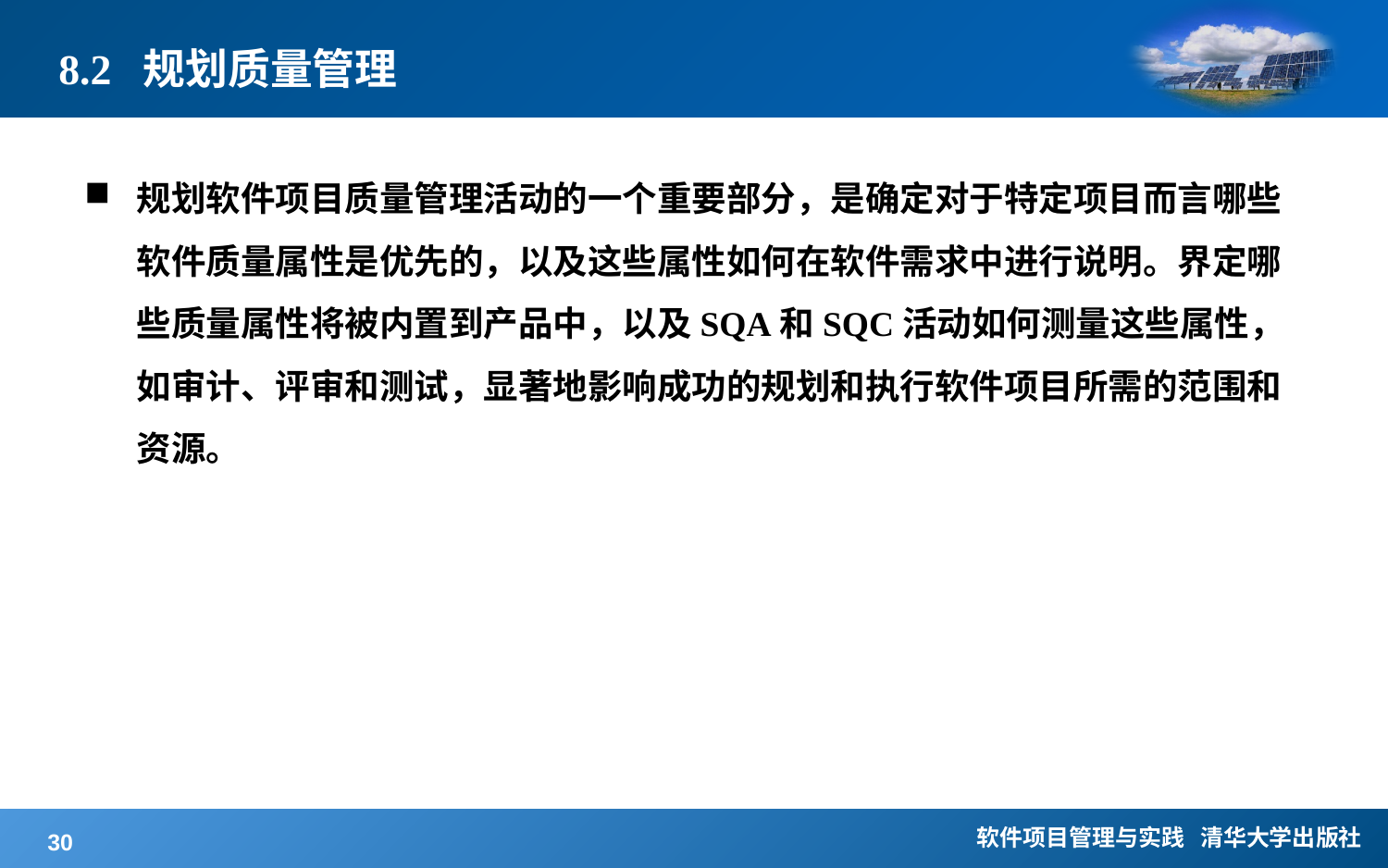

# 8.2  规划质量管理
规划软件项目质量管理活动的一个重要部分，是确定对于特定项目而言哪些软件质量属性是优先的，以及这些属性如何在软件需求中进行说明。界定哪些质量属性将被内置到产品中，以及SQA和SQC活动如何测量这些属性，如审计、评审和测试，显著地影响成功的规划和执行软件项目所需的范围和资源。